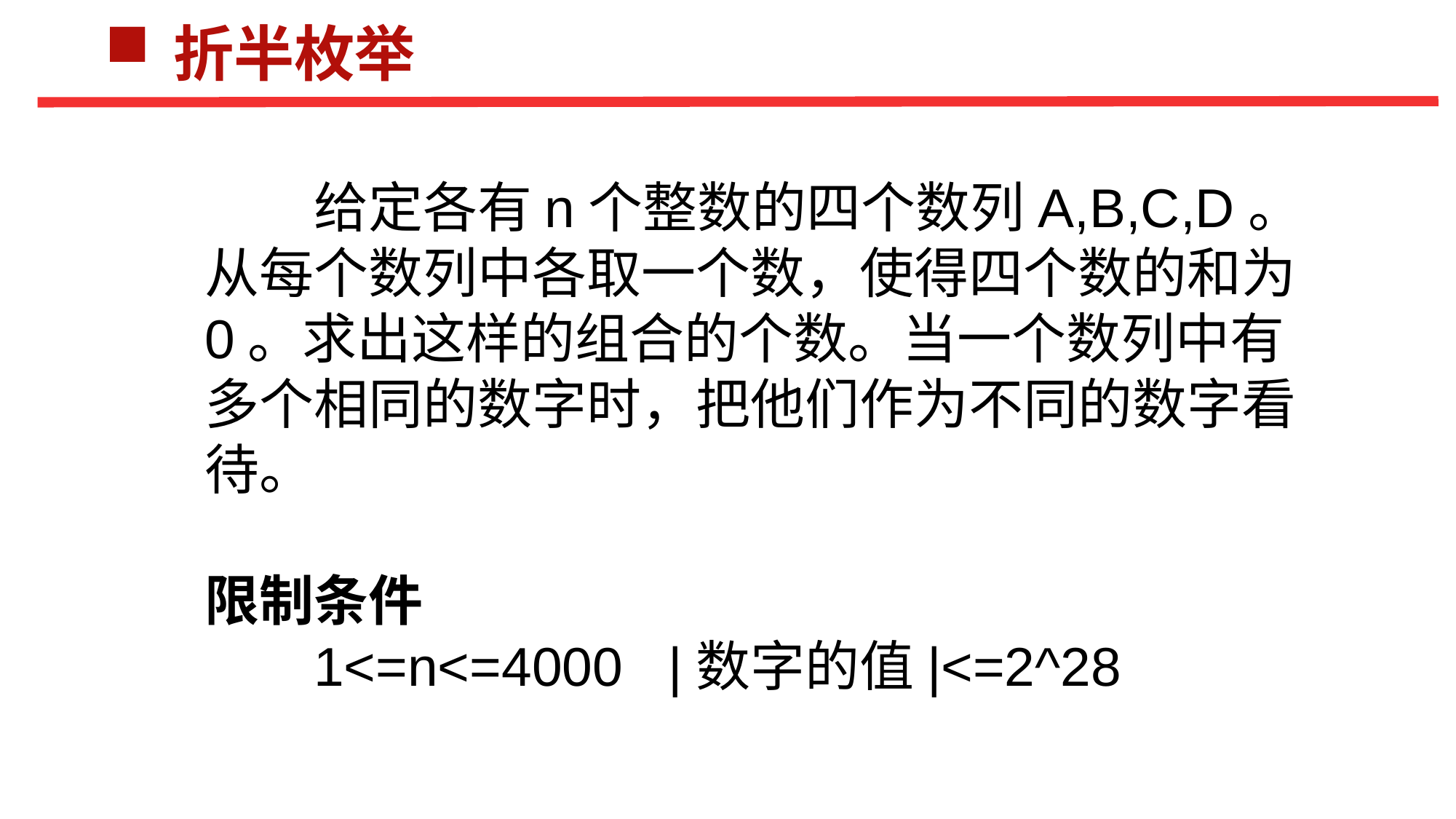

折半枚举
	给定各有n个整数的四个数列A,B,C,D。从每个数列中各取一个数，使得四个数的和为0。求出这样的组合的个数。当一个数列中有多个相同的数字时，把他们作为不同的数字看待。

限制条件
	1<=n<=4000   |数字的值|<=2^28